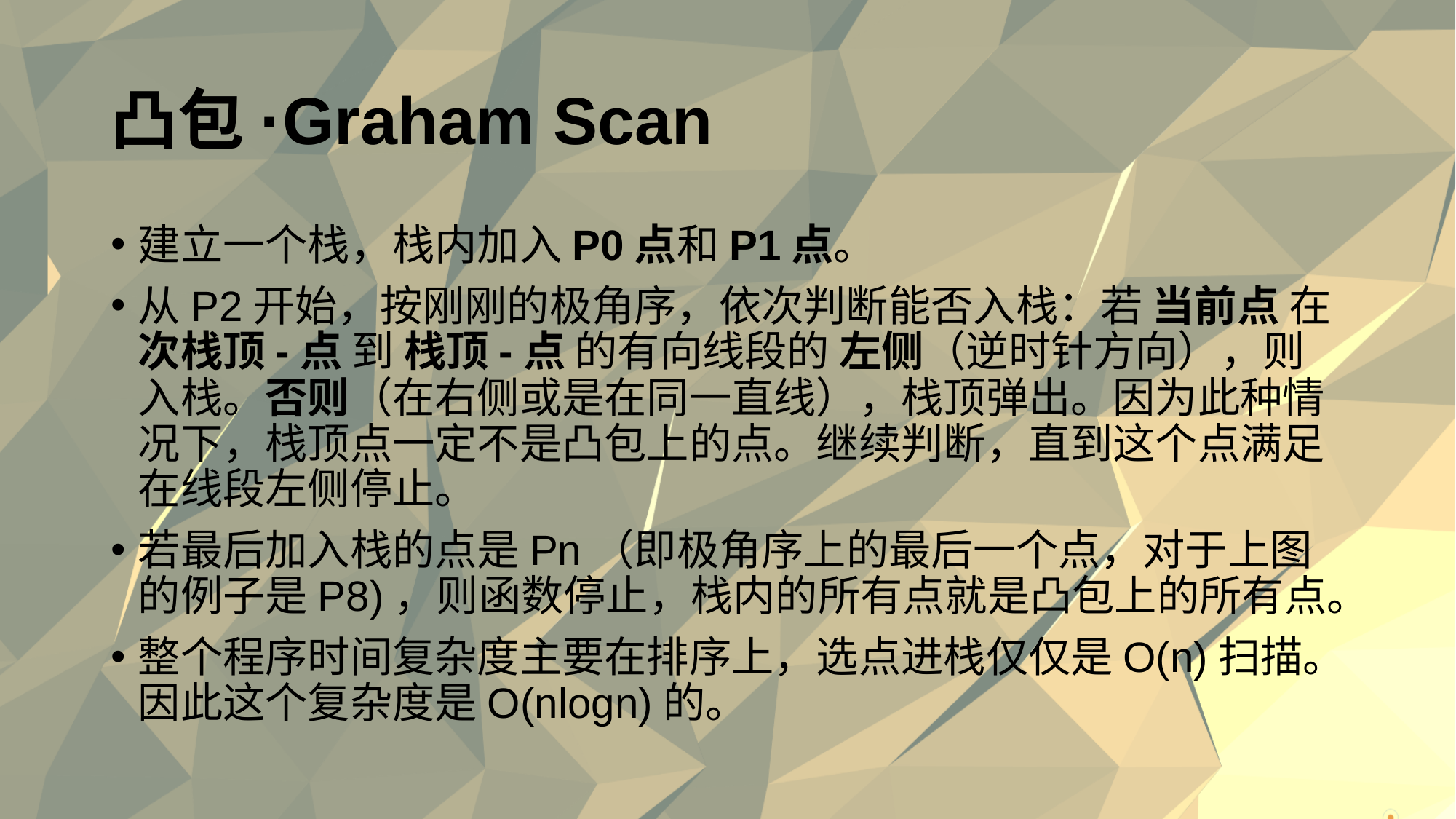

# 凸包·Graham Scan
建立一个栈，栈内加入P0点和P1点。
从P2开始，按刚刚的极角序，依次判断能否入栈：若 当前点 在次栈顶-点 到 栈顶-点 的有向线段的 左侧（逆时针方向），则入栈。否则（在右侧或是在同一直线），栈顶弹出。因为此种情况下，栈顶点一定不是凸包上的点。继续判断，直到这个点满足在线段左侧停止。
若最后加入栈的点是Pn（即极角序上的最后一个点，对于上图的例子是P8)，则函数停止，栈内的所有点就是凸包上的所有点。
整个程序时间复杂度主要在排序上，选点进栈仅仅是O(n)扫描。因此这个复杂度是O(nlogn)的。